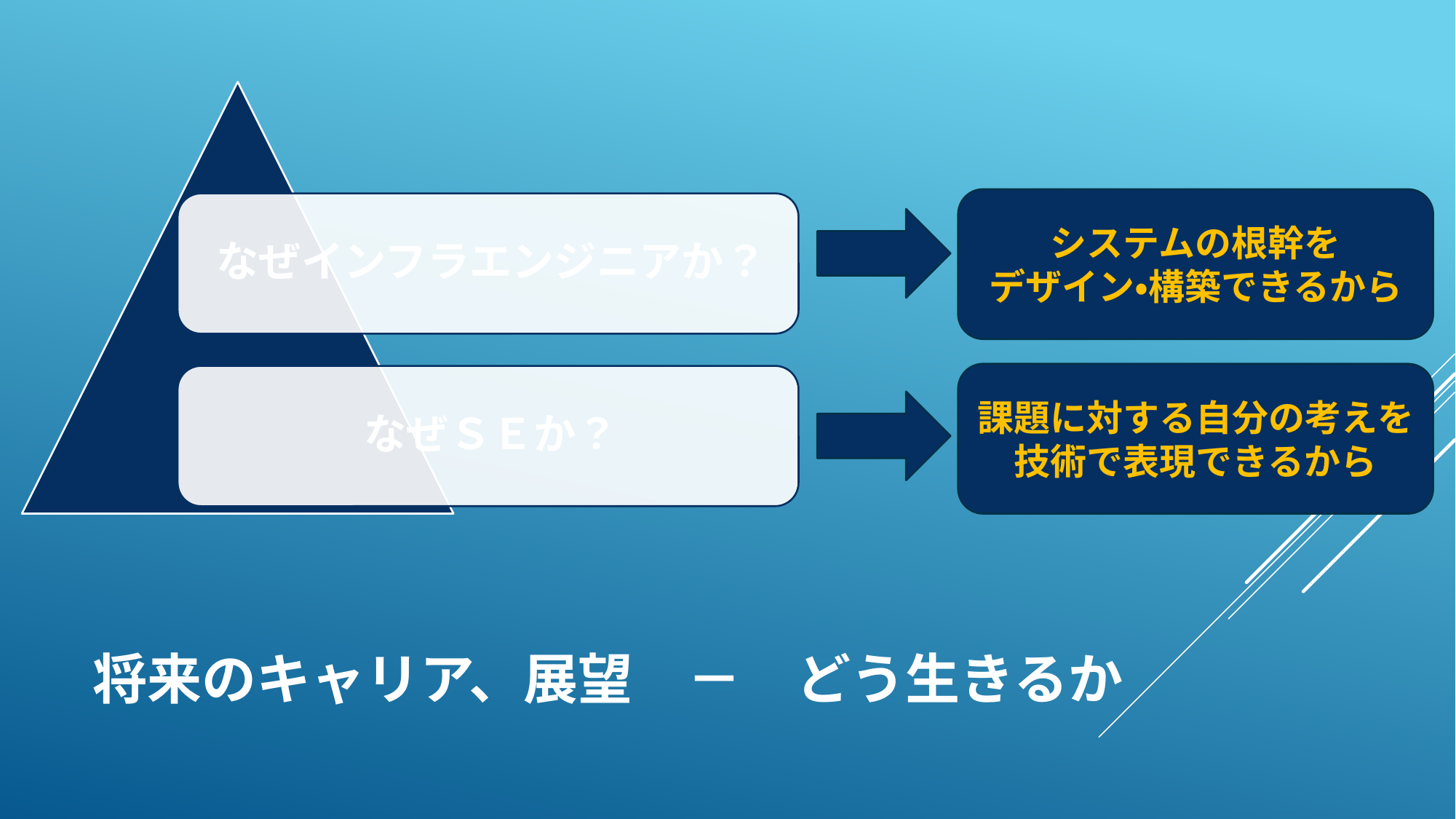

なぜインフラエンジニアか？
なぜＳＥか？
システムの根幹を
デザイン・構築できるから

課題に対する自分の考えを技術で表現できるから

# 将来のキャリア、展望　－　どう生きるか